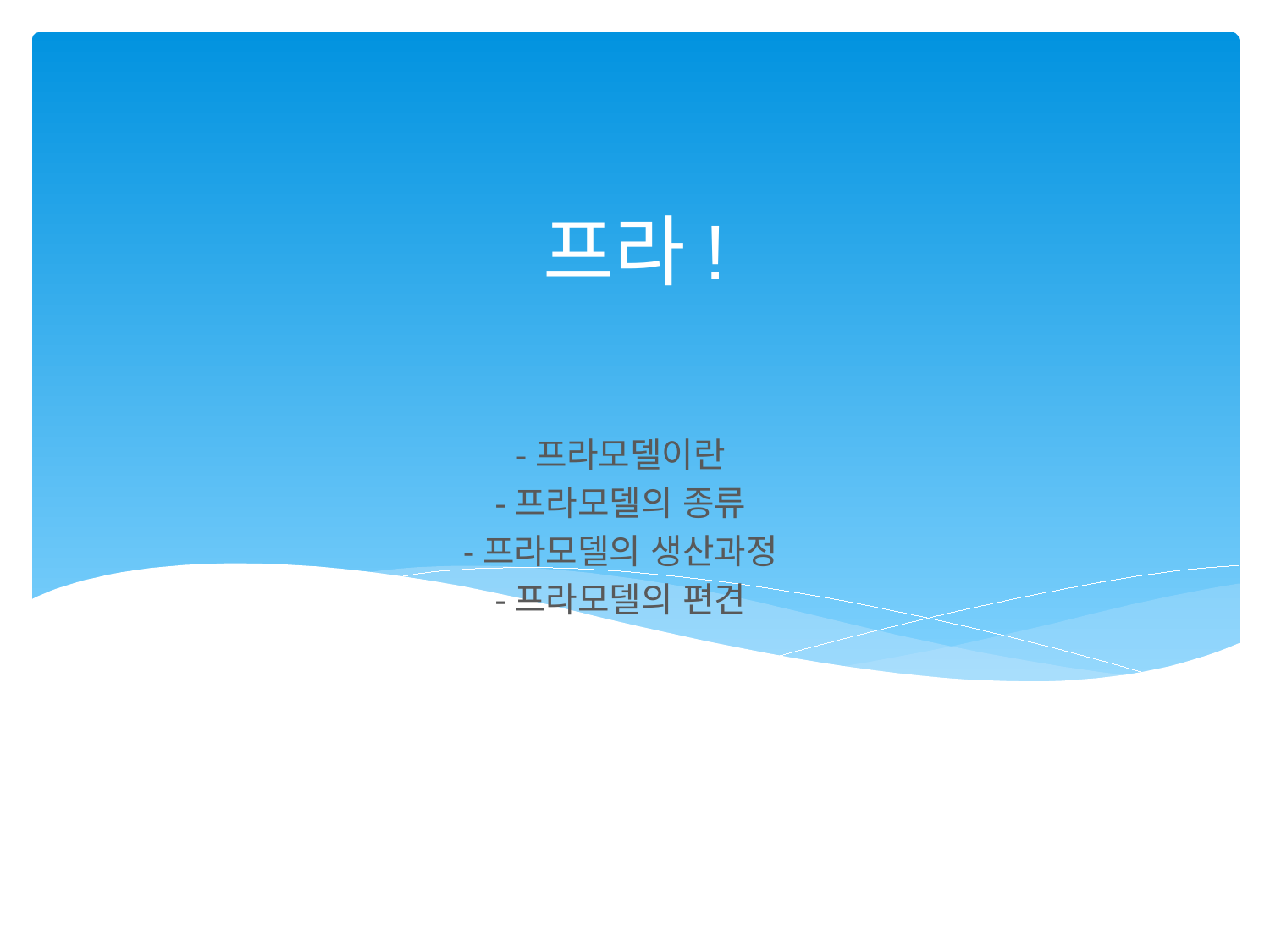

# 프라!
-프라모델이란
-프라모델의 종류
-프라모델의 생산과정
-프라모델의 편견